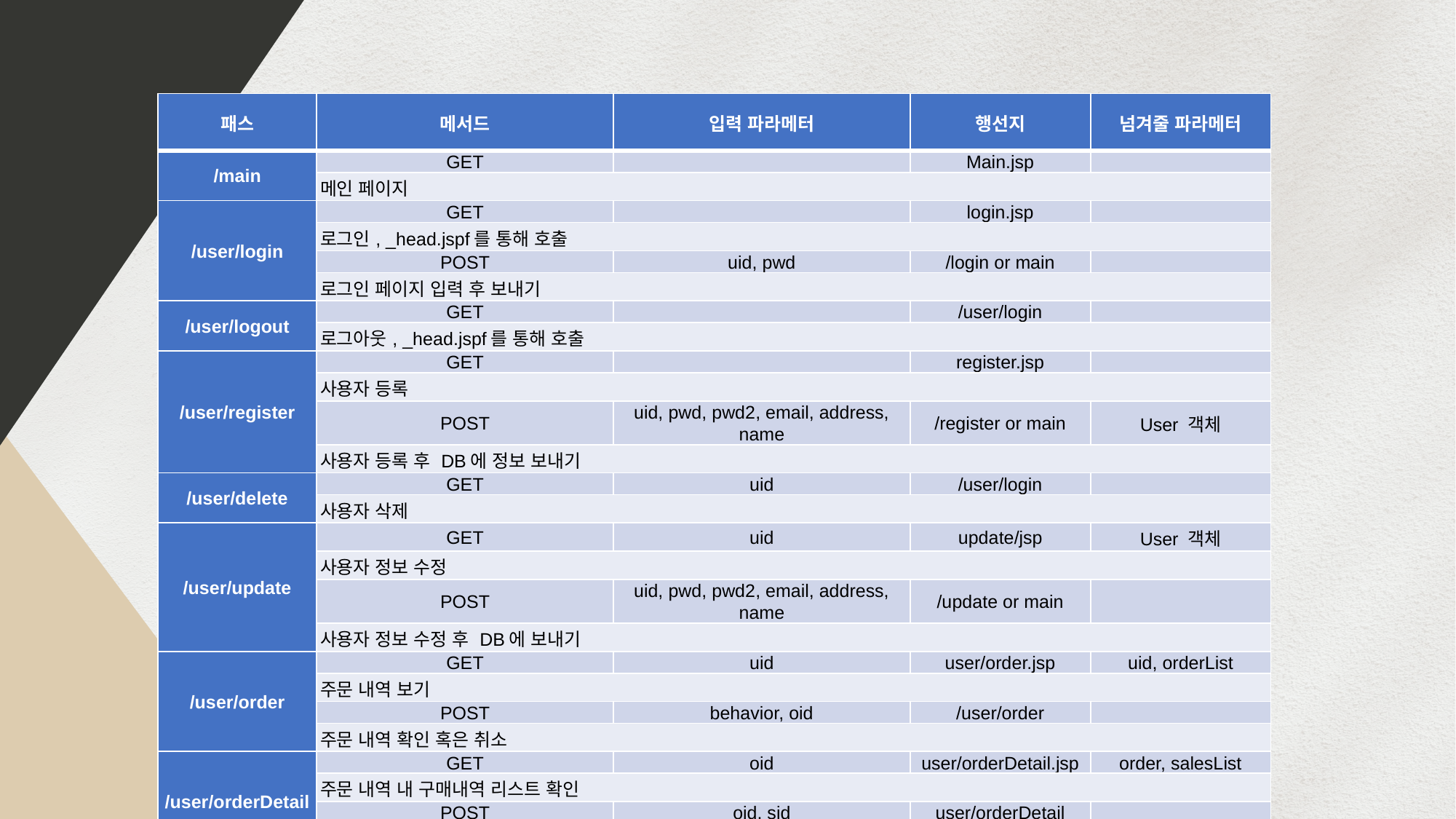

| 패스 | 메서드 | 입력 파라메터 | 행선지 | 넘겨줄 파라메터 |
| --- | --- | --- | --- | --- |
| /main | GET |  | Main.jsp |  |
|  | 메인 페이지 |  |  |  |
| /user/login | GET |  | login.jsp |  |
|  | 로그인, \_head.jspf를 통해 호출 |  |  |  |
|  | POST | uid, pwd | /login or main |  |
|  | 로그인 페이지 입력 후 보내기 |  |  |  |
| /user/logout | GET |  | /user/login |  |
|  | 로그아웃, \_head.jspf를 통해 호출 |  |  |  |
| /user/register | GET |  | register.jsp |  |
|  | 사용자 등록 |  |  |  |
|  | POST | uid, pwd, pwd2, email, address, name | /register or main | User 객체 |
|  | 사용자 등록 후 DB에 정보 보내기 |  |  |  |
| /user/delete | GET | uid | /user/login |  |
|  | 사용자 삭제 |  |  |  |
| /user/update | GET | uid | update/jsp | User 객체 |
|  | 사용자 정보 수정 |  |  |  |
|  | POST | uid, pwd, pwd2, email, address, name | /update or main |  |
|  | 사용자 정보 수정 후 DB에 보내기 |  |  |  |
| /user/order | GET | uid | user/order.jsp | uid, orderList |
|  | 주문 내역 보기 |  |  |  |
|  | POST | behavior, oid | /user/order |  |
|  | 주문 내역 확인 혹은 취소 |  |  |  |
| /user/orderDetail | GET | oid | user/orderDetail.jsp | order, salesList |
|  | 주문 내역 내 구매내역 리스트 확인 |  |  |  |
|  | POST | oid, sid | user/orderDetail |  |
|  | 주문 내역 내 구매내역 취소 |  |  |  |